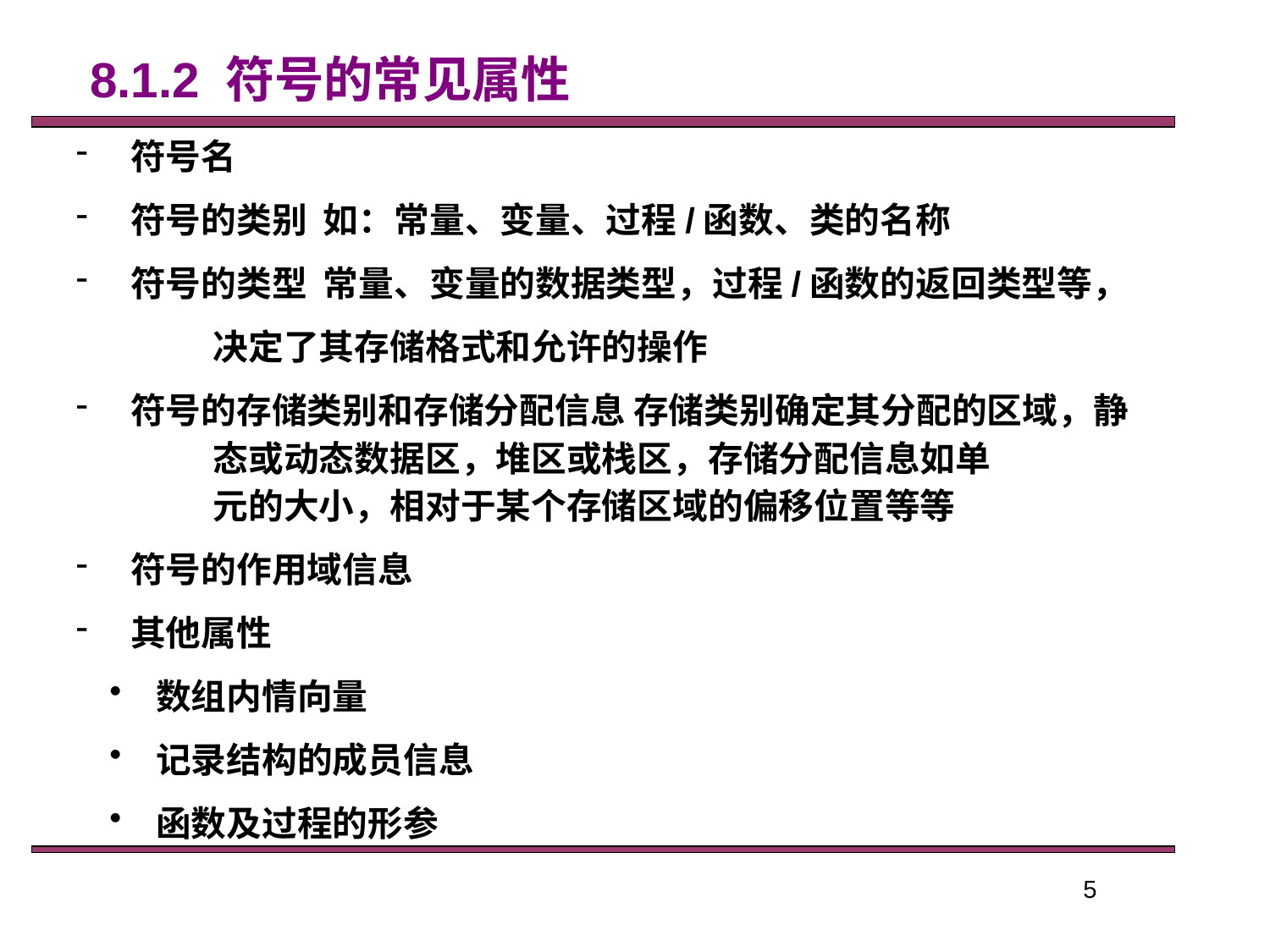

8.1.2 符号的常见属性
  符号名
  符号的类别  如：常量、变量、过程/函数、类的名称
  符号的类型  常量、变量的数据类型，过程/函数的返回类型等，
                决定了其存储格式和允许的操作
  符号的存储类别和存储分配信息 存储类别确定其分配的区域，静
                态或动态数据区，堆区或栈区，存储分配信息如单
                元的大小，相对于某个存储区域的偏移位置等等
  符号的作用域信息
  其他属性
 数组内情向量
 记录结构的成员信息
 函数及过程的形参
5